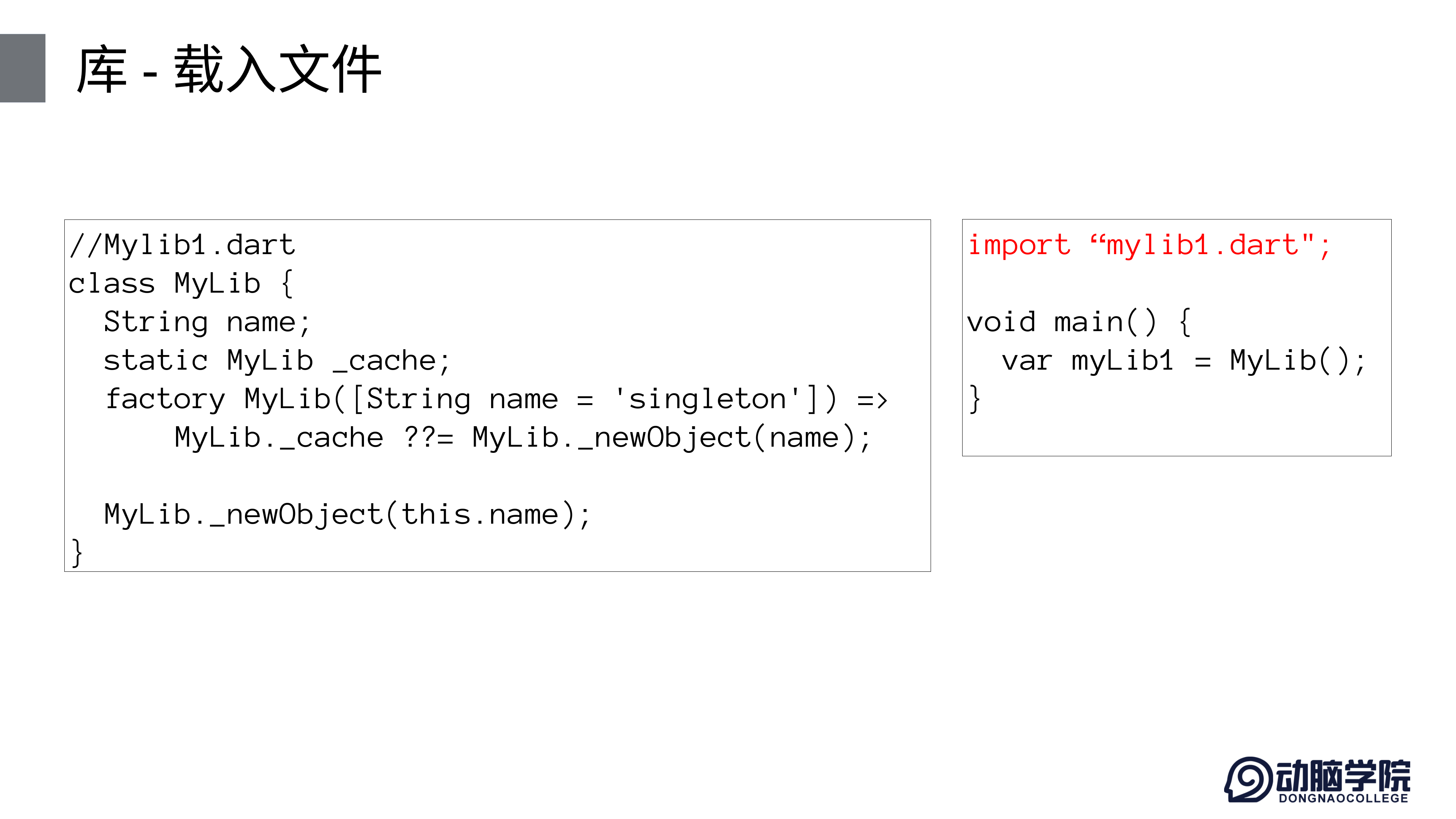

# 库-载入文件
//Mylib1.dart
class MyLib {
  String name;
  static MyLib _cache;
  factory MyLib([String name = 'singleton']) =>
      MyLib._cache ??= MyLib._newObject(name);

  MyLib._newObject(this.name);
}
import “mylib1.dart";

void main() {
  var myLib1 = MyLib();
}